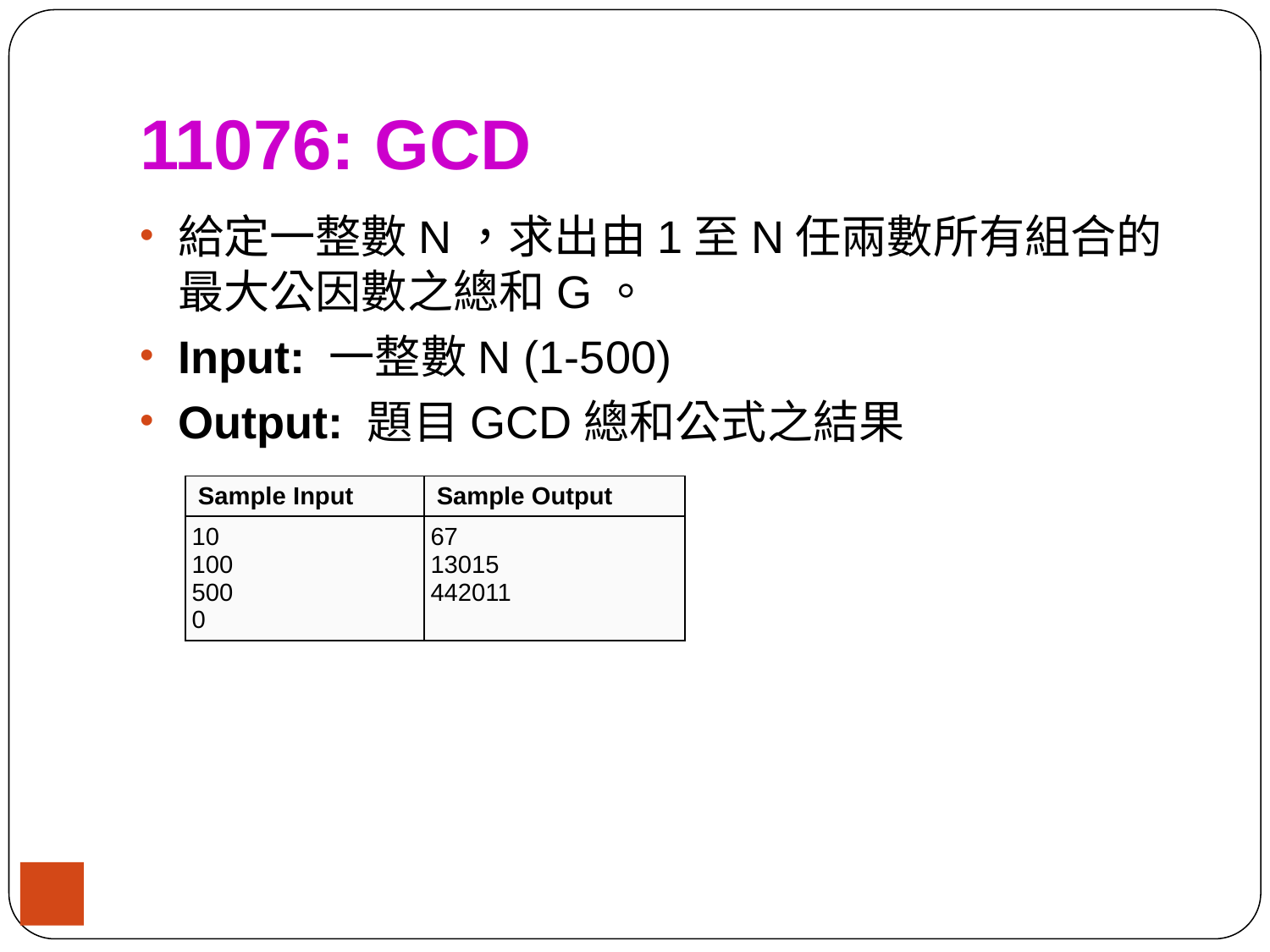

# 11076: GCD
給定一整數N，求出由1至N任兩數所有組合的最大公因數之總和G。
Input: 一整數N (1-500)
Output: 題目GCD總和公式之結果
| Sample Input | Sample Output |
| --- | --- |
| 10 100 500 0 | 67 13015 442011 |